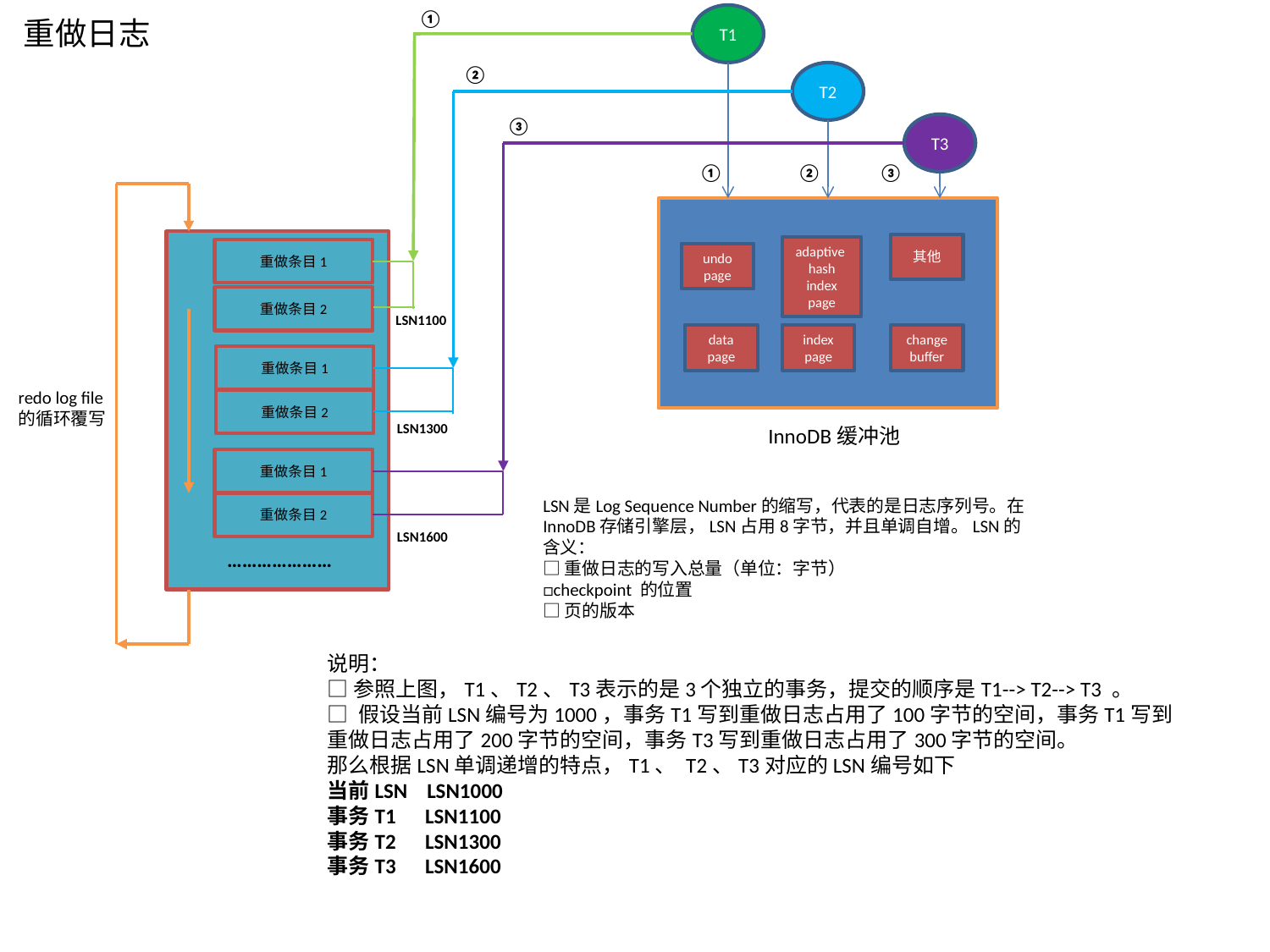

①
T1
重做日志
②
T2
③
T3
①
②
③

其他
adaptive
hash
index page
重做条目1
undo page
重做条目2
LSN1100
data page
index page
change
buffer
重做条目1
redo log file
的循环覆写
重做条目2
LSN1300
InnoDB缓冲池
重做条目1
LSN是Log Sequence Number的缩写，代表的是日志序列号。在InnoDB存储引擎层，LSN占用8字节，并且单调自增。LSN的含义：
□重做日志的写入总量（单位：字节）
□checkpoint 的位置
□页的版本
重做条目2
LSN1600
…………………
说明：
□参照上图，T1、T2、T3表示的是3个独立的事务，提交的顺序是T1--> T2--> T3 。
□ 假设当前LSN编号为1000，事务T1写到重做日志占用了100字节的空间，事务T1写到重做日志占用了200字节的空间，事务T3写到重做日志占用了300字节的空间。
那么根据LSN单调递增的特点，T1、 T2、T3对应的LSN编号如下
当前LSN    LSN1000
事务T1      LSN1100
事务T2      LSN1300
事务T3      LSN1600